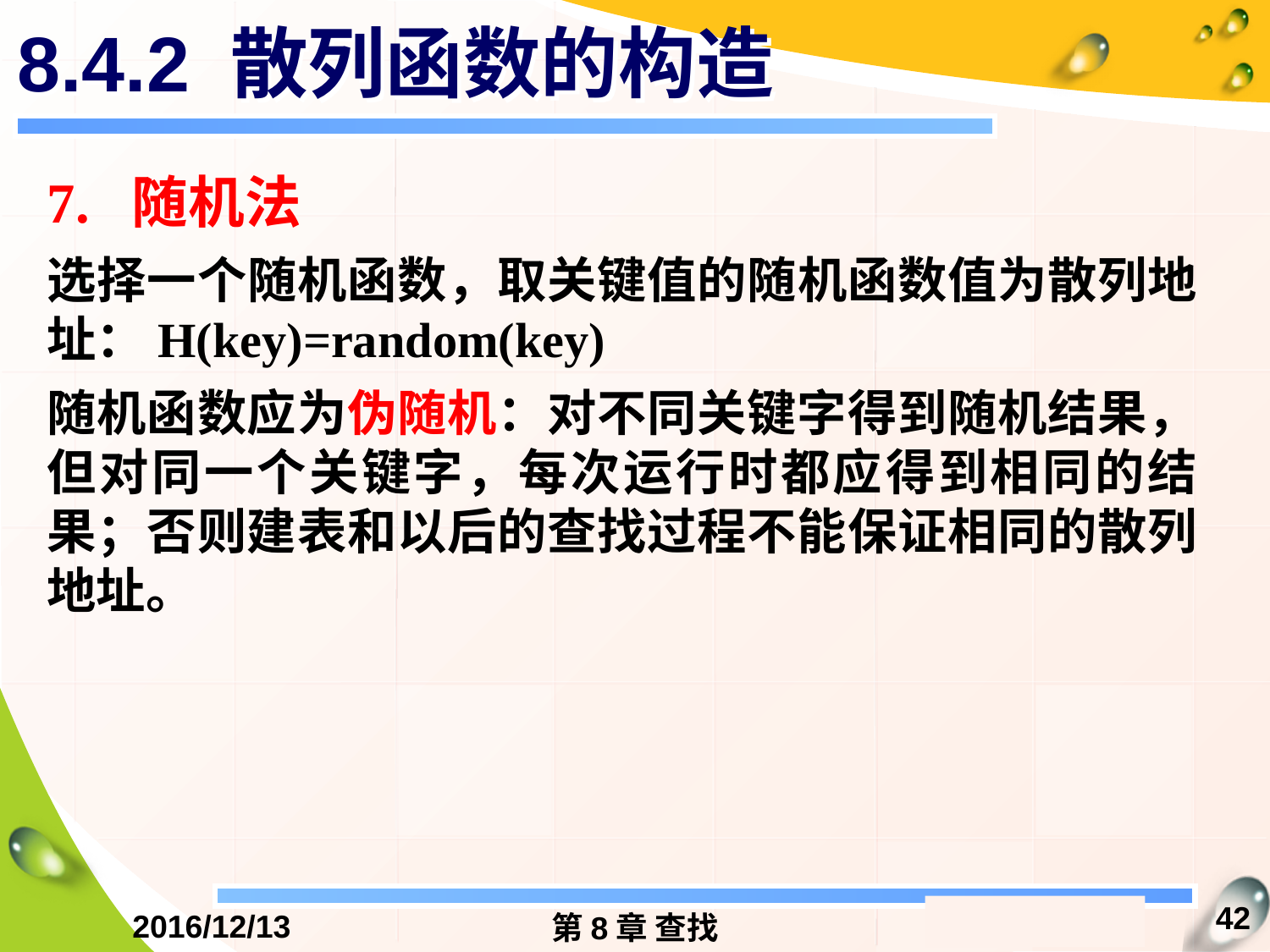

# 8.4.2 散列函数的构造
7.  随机法
选择一个随机函数，取关键值的随机函数值为散列地址：H(key)=random(key)
随机函数应为伪随机：对不同关键字得到随机结果，但对同一个关键字，每次运行时都应得到相同的结果；否则建表和以后的查找过程不能保证相同的散列地址。
42
2016/12/13
第8章 查找